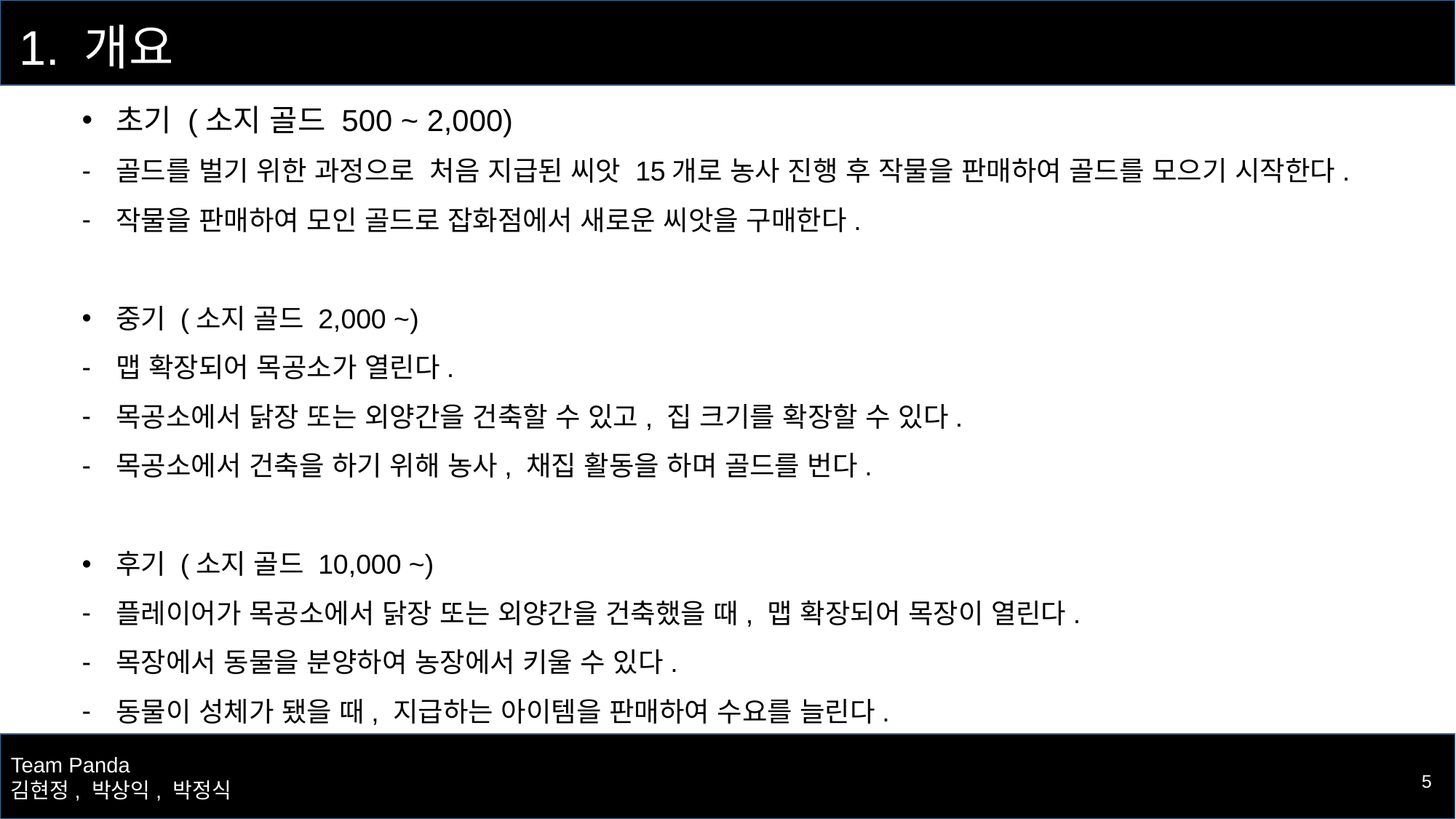

# 1. 개요
초기 (소지 골드 500 ~ 2,000)
골드를 벌기 위한 과정으로  처음 지급된 씨앗 15개로 농사 진행 후 작물을 판매하여 골드를 모으기 시작한다.
작물을 판매하여 모인 골드로 잡화점에서 새로운 씨앗을 구매한다.

중기 (소지 골드 2,000 ~)
맵 확장되어 목공소가 열린다.
목공소에서 닭장 또는 외양간을 건축할 수 있고, 집 크기를 확장할 수 있다.
목공소에서 건축을 하기 위해 농사, 채집 활동을 하며 골드를 번다.

후기 (소지 골드 10,000 ~)
플레이어가 목공소에서 닭장 또는 외양간을 건축했을 때, 맵 확장되어 목장이 열린다.
목장에서 동물을 분양하여 농장에서 키울 수 있다.
동물이 성체가 됐을 때, 지급하는 아이템을 판매하여 수요를 늘린다.